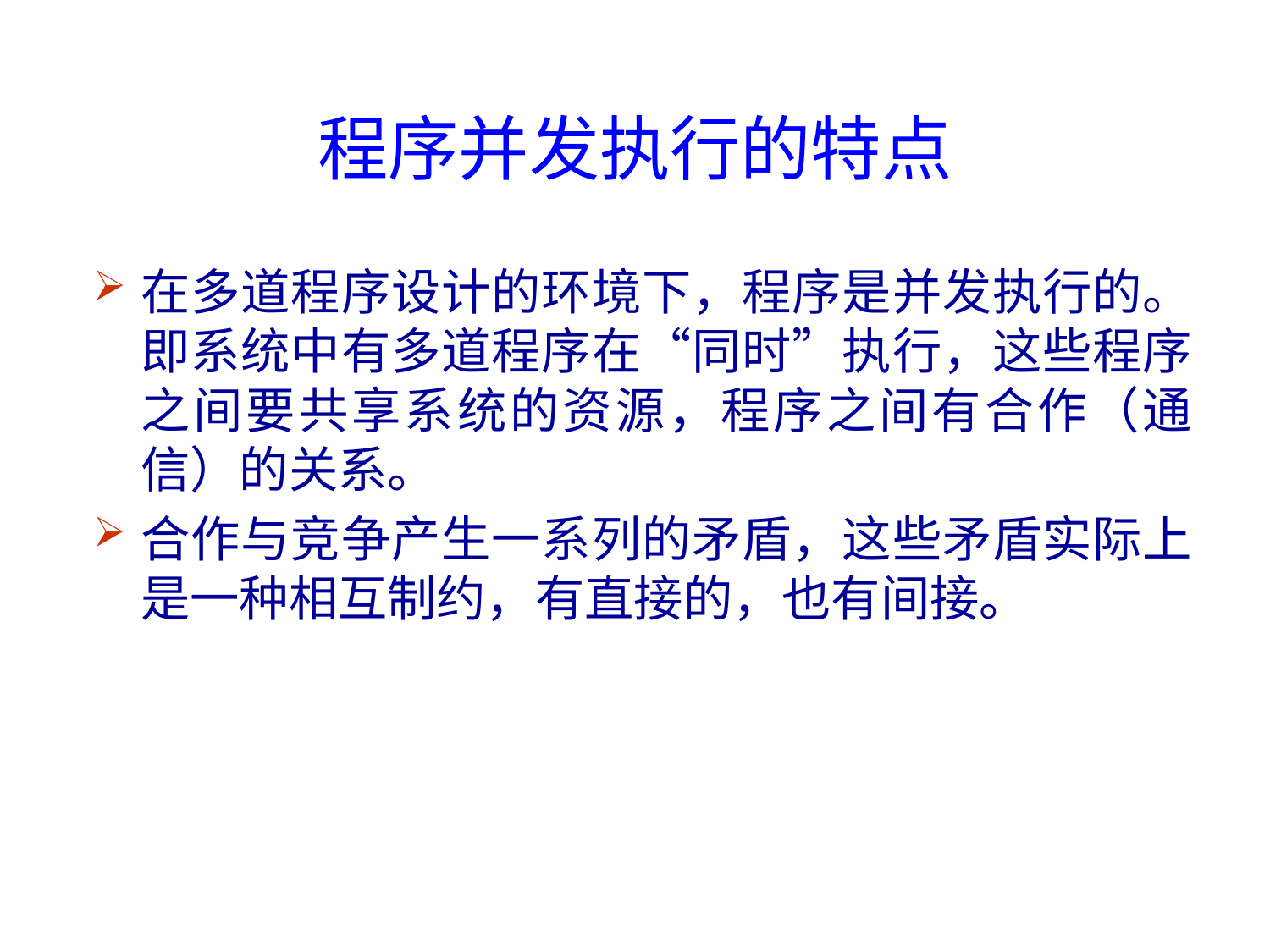

# 程序并发执行的特点
在多道程序设计的环境下，程序是并发执行的。即系统中有多道程序在“同时”执行，这些程序之间要共享系统的资源，程序之间有合作（通信）的关系。
合作与竞争产生一系列的矛盾，这些矛盾实际上是一种相互制约，有直接的，也有间接。